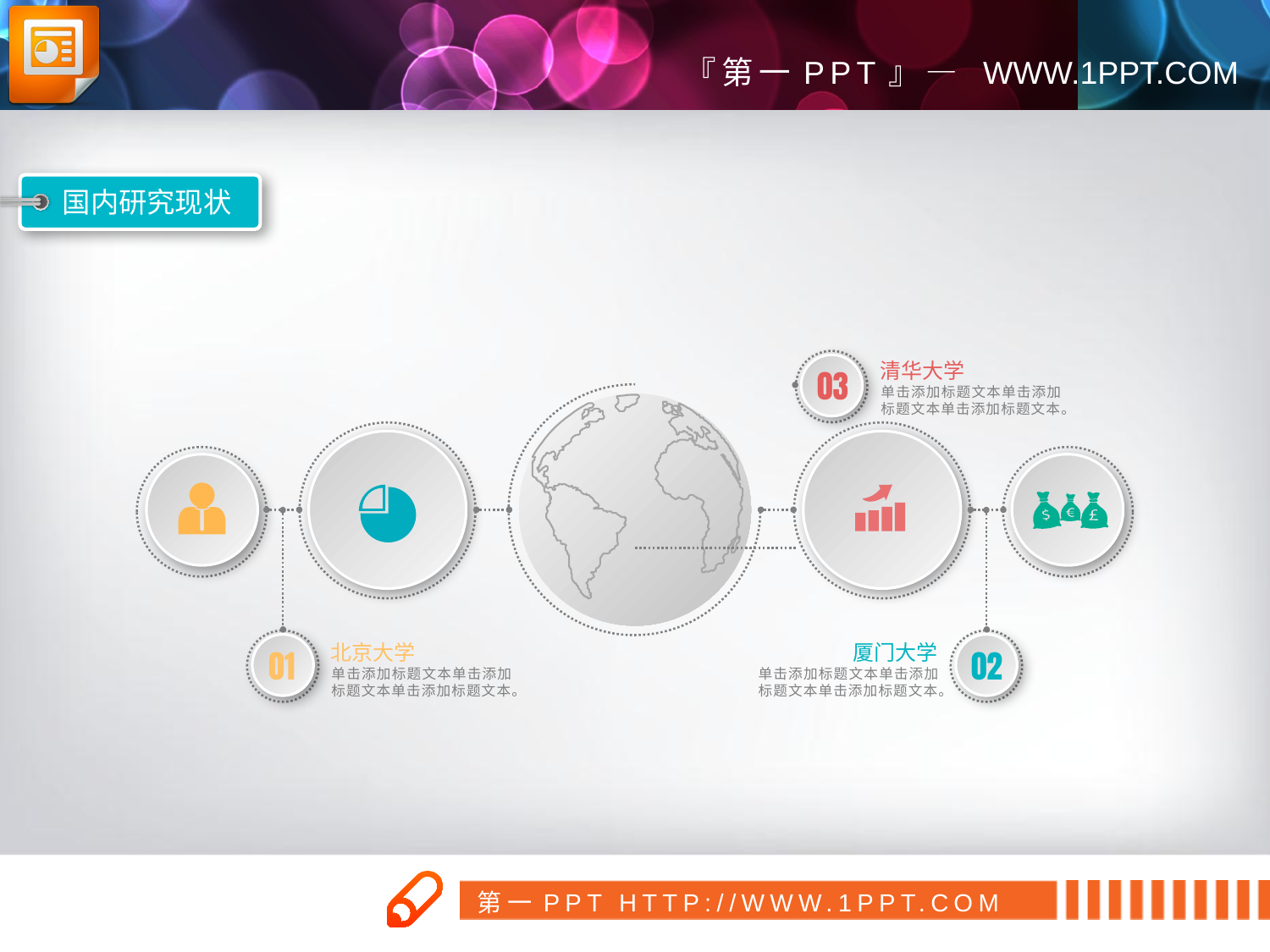

国内研究现状

清华大学
单击添加标题文本单击添加标题文本单击添加标题文本。

03

北京大学
单击添加标题文本单击添加标题文本单击添加标题文本。
厦门大学
单击添加标题文本单击添加标题文本单击添加标题文本。

01

02